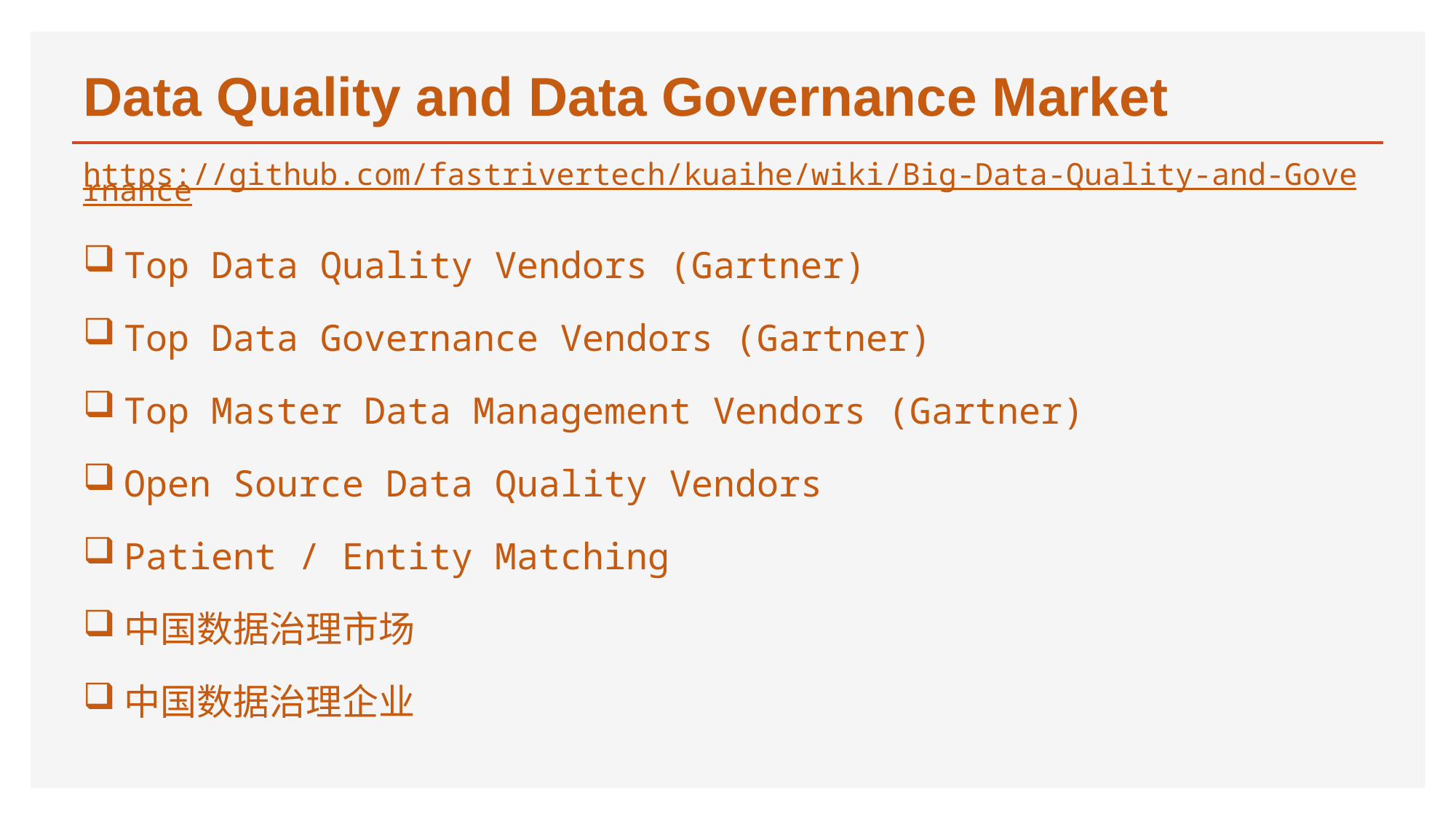

# Data Quality and Data Governance Market
https://github.com/fastrivertech/kuaihe/wiki/Big-Data-Quality-and-Governance

Top Data Quality Vendors (Gartner)

Top Data Governance Vendors (Gartner)

Top Master Data Management Vendors (Gartner)

Open Source Data Quality Vendors

Patient / Entity Matching

中国数据治理市场

中国数据治理企业